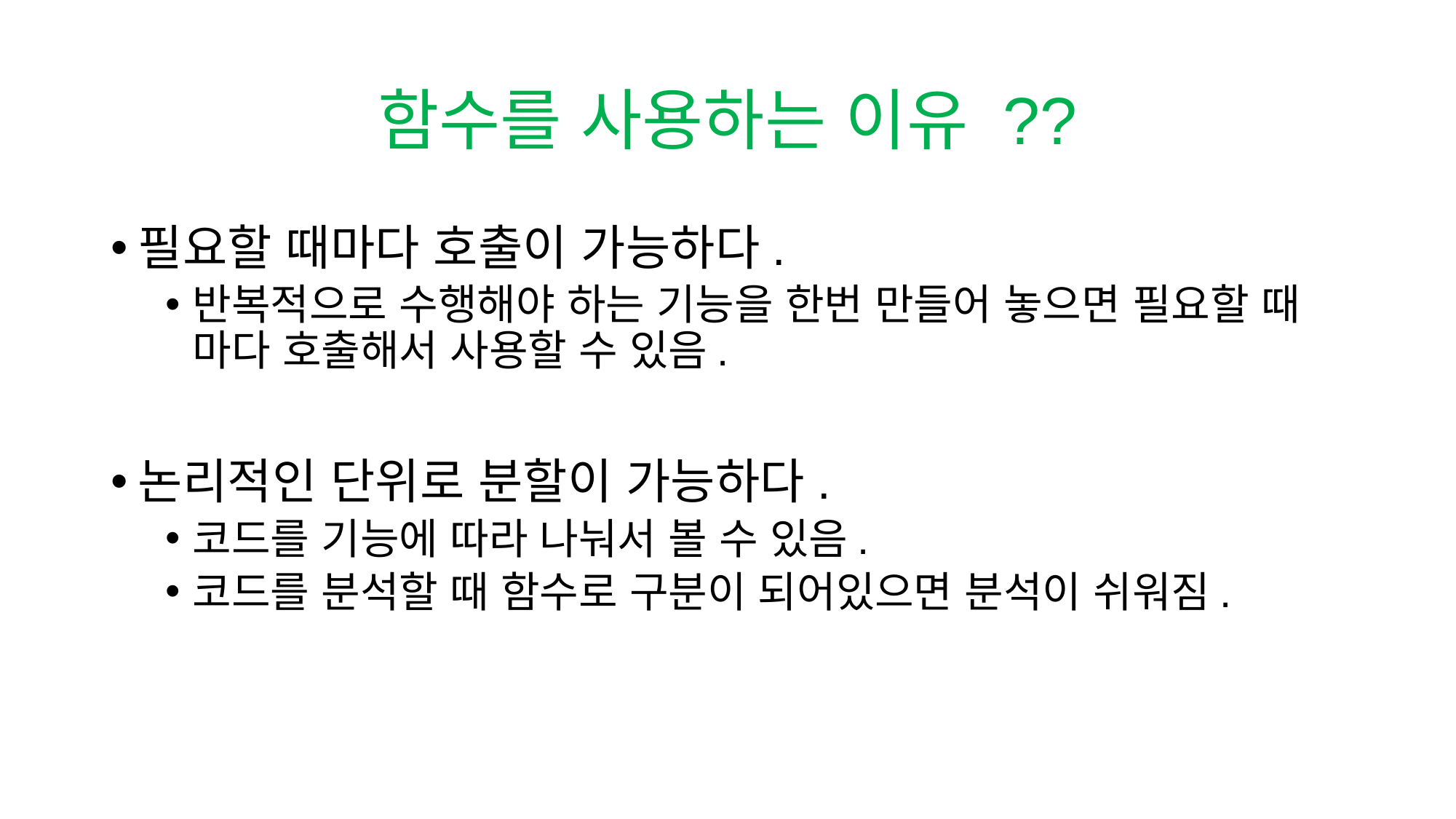

# 함수를 사용하는 이유 ??
필요할 때마다 호출이 가능하다.
반복적으로 수행해야 하는 기능을 한번 만들어 놓으면 필요할 때 마다 호출해서 사용할 수 있음.

논리적인 단위로 분할이 가능하다.
코드를 기능에 따라 나눠서 볼 수 있음.
코드를 분석할 때 함수로 구분이 되어있으면 분석이 쉬워짐.